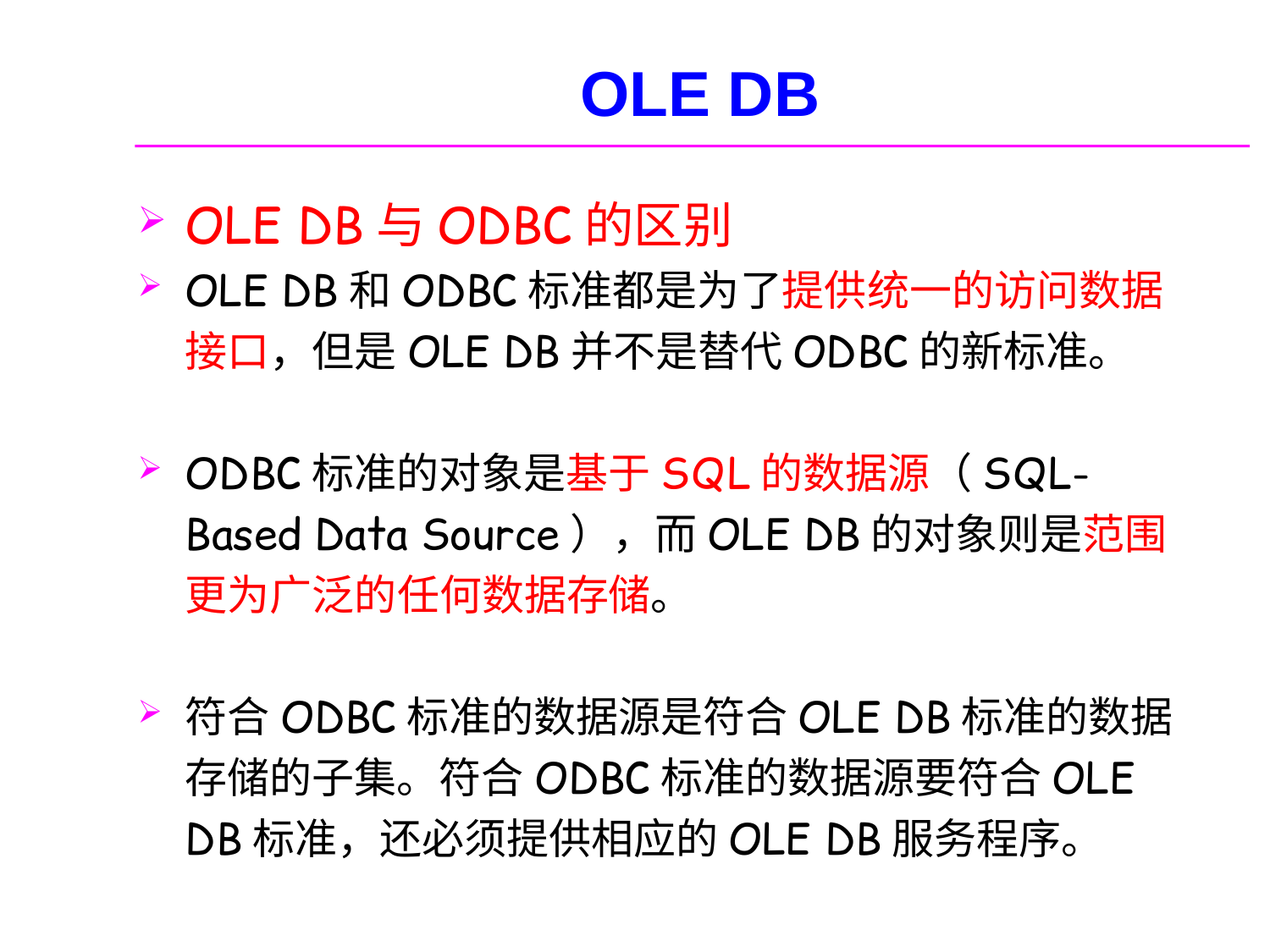

# OLE DB
OLE DB与ODBC的区别
OLE DB和ODBC标准都是为了提供统一的访问数据接口，但是OLE DB并不是替代ODBC的新标准。

ODBC标准的对象是基于SQL的数据源（SQL-Based Data Source），而OLE DB的对象则是范围更为广泛的任何数据存储。

符合ODBC标准的数据源是符合OLE DB标准的数据存储的子集。符合ODBC标准的数据源要符合OLE DB标准，还必须提供相应的OLE DB服务程序。
17